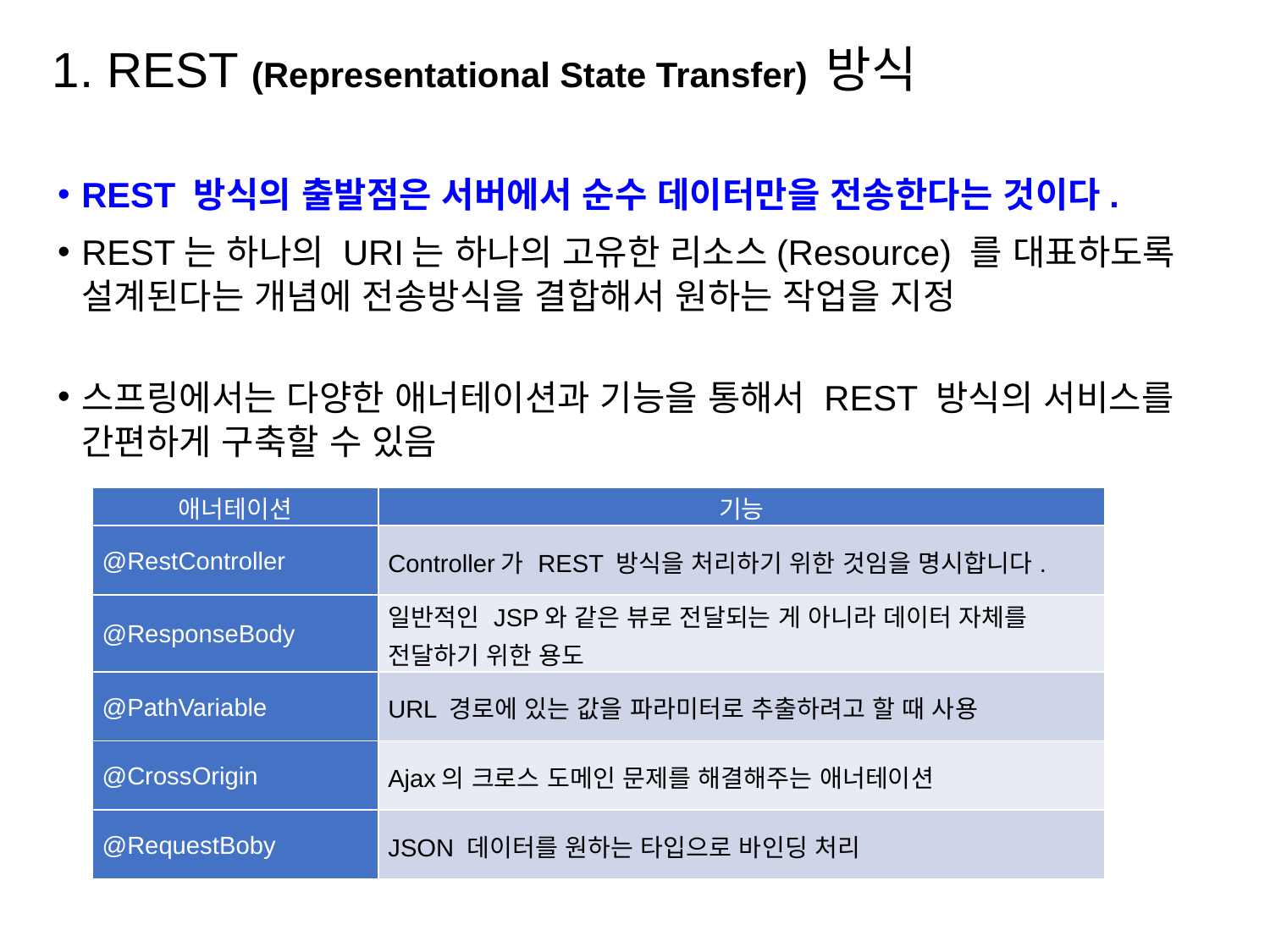

# 1. REST (Representational State Transfer) 방식
REST 방식의 출발점은 서버에서 순수 데이터만을 전송한다는 것이다.
REST는 하나의 URI는 하나의 고유한 리소스(Resource) 를 대표하도록
설계된다는 개념에 전송방식을 결합해서 원하는 작업을 지정
스프링에서는 다양한 애너테이션과 기능을 통해서 REST 방식의 서비스를 간편하게 구축할 수 있음
| 애너테이션 | 기능 |
| --- | --- |
| @RestController | Controller가 REST 방식을 처리하기 위한 것임을 명시합니다. |
| @ResponseBody | 일반적인 JSP와 같은 뷰로 전달되는 게 아니라 데이터 자체를 전달하기 위한 용도 |
| @PathVariable | URL 경로에 있는 값을 파라미터로 추출하려고 할 때 사용 |
| @CrossOrigin | Ajax의 크로스 도메인 문제를 해결해주는 애너테이션 |
| @RequestBoby | JSON 데이터를 원하는 타입으로 바인딩 처리 |